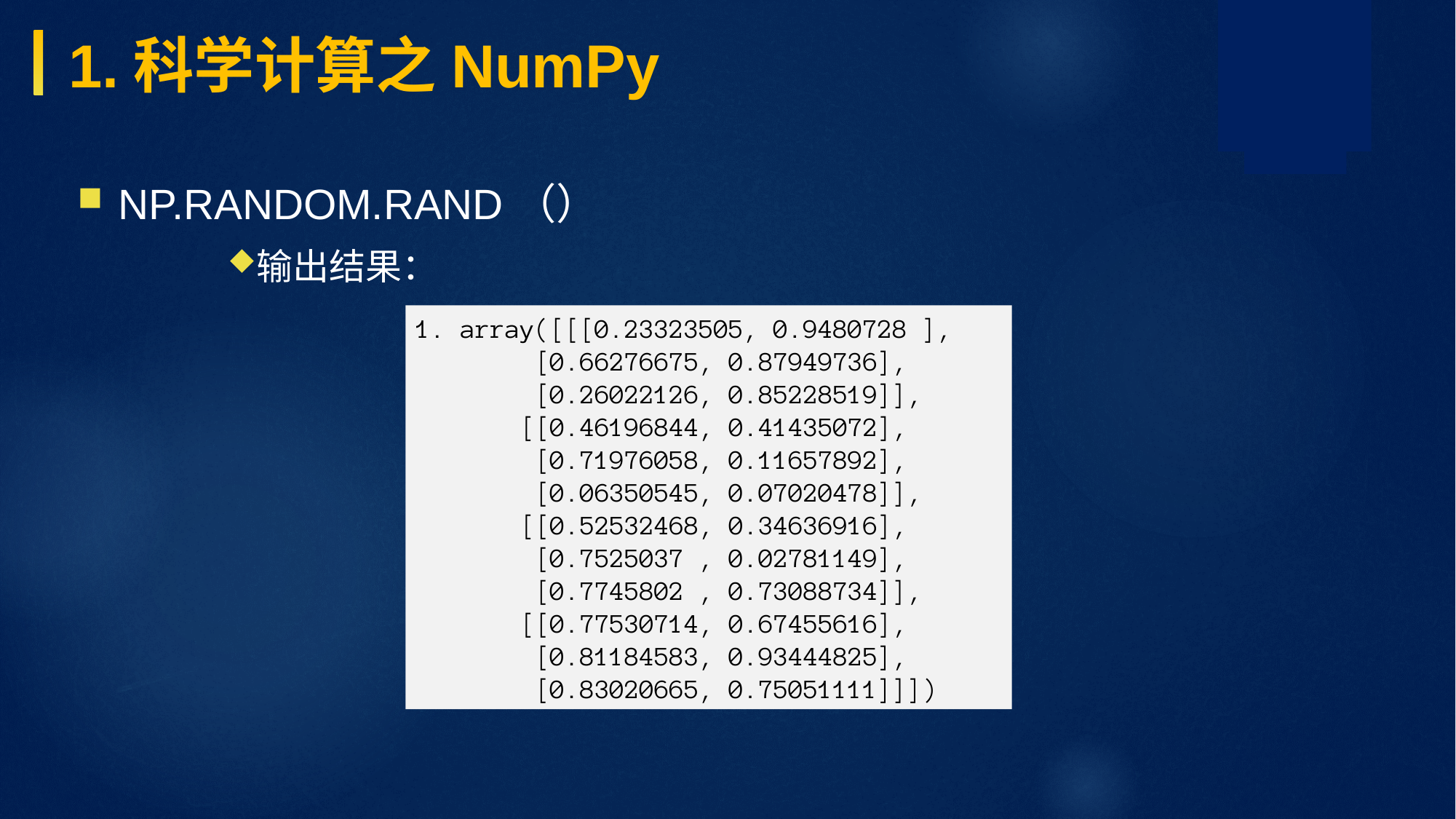

1.科学计算之NumPy
np.random.rand（）
输出结果：

1. array([[[0.23323505, 0.9480728 ],            [0.66276675, 0.87949736],            [0.26022126, 0.85228519]],           [[0.46196844, 0.41435072],            [0.71976058, 0.11657892],            [0.06350545, 0.07020478]],           [[0.52532468, 0.34636916],            [0.7525037 , 0.02781149],            [0.7745802 , 0.73088734]],           [[0.77530714, 0.67455616],            [0.81184583, 0.93444825],            [0.83020665, 0.75051111]]])